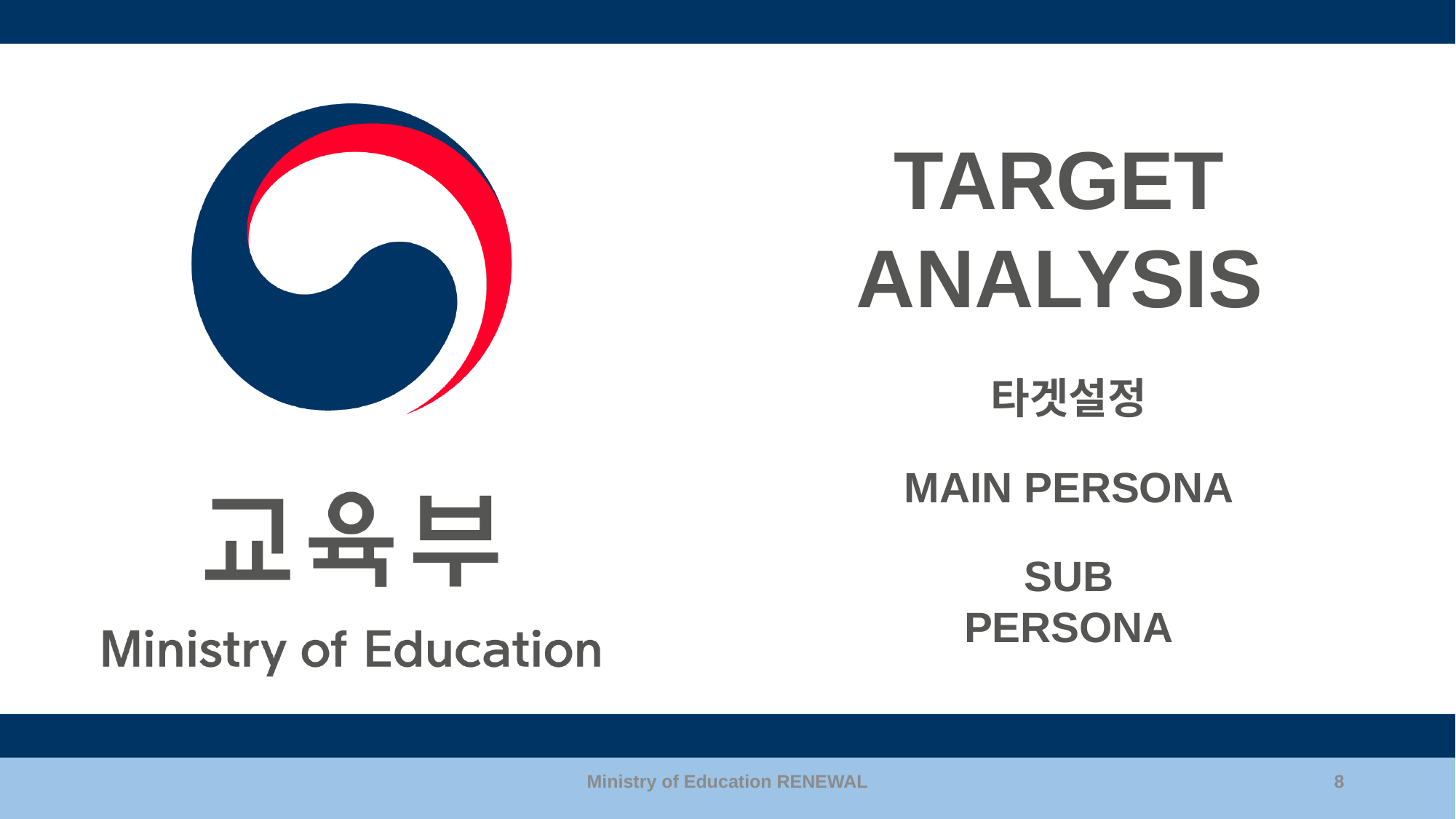

타겟설정
MAIN PERSONA
SUB PERSONA
Ministry of Education RENEWAL
8